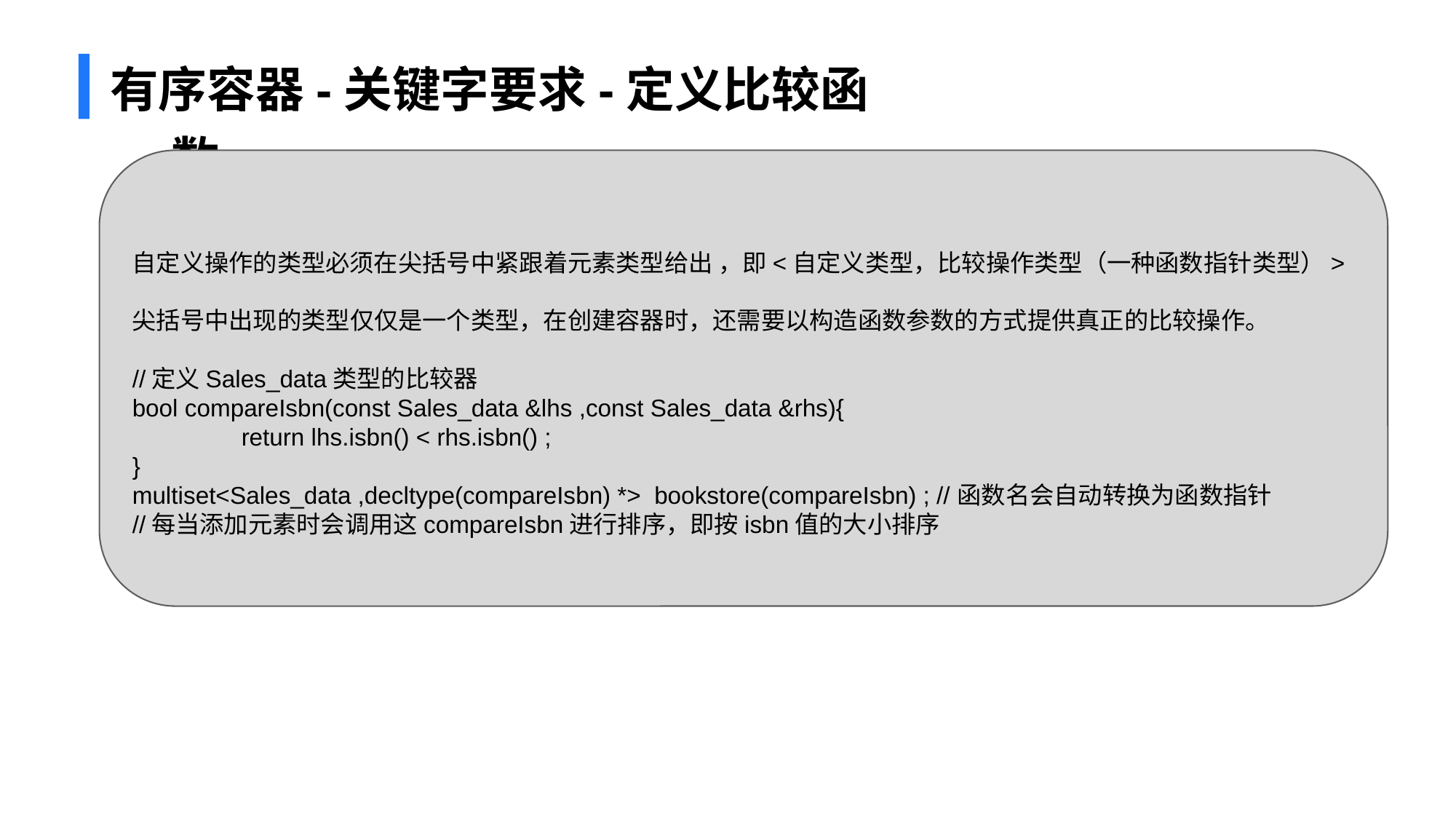

# 有序容器-关键字要求-定义比较函数

自定义操作的类型必须在尖括号中紧跟着元素类型给出 ，即<自定义类型，比较操作类型（一种函数指针类型）>

尖括号中出现的类型仅仅是一个类型，在创建容器时，还需要以构造函数参数的方式提供真正的比较操作。

//定义Sales_data类型的比较器
bool compareIsbn(const Sales_data &lhs ,const Sales_data &rhs){
	return lhs.isbn() < rhs.isbn() ;
}
multiset<Sales_data ,decltype(compareIsbn) *>  bookstore(compareIsbn) ; //函数名会自动转换为函数指针
//每当添加元素时会调用这compareIsbn进行排序，即按isbn值的大小排序